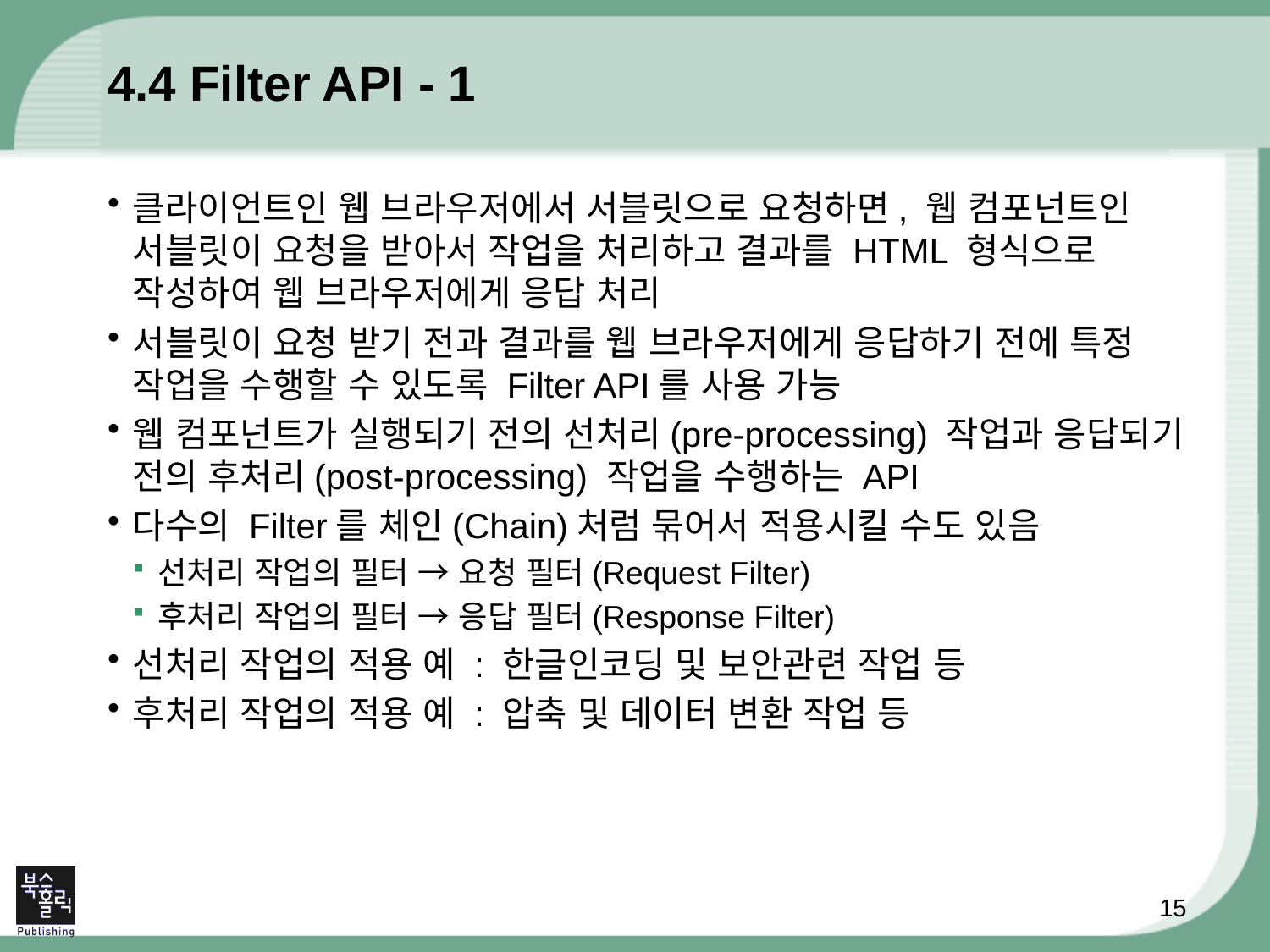

# 4.4 Filter API - 1
클라이언트인 웹 브라우저에서 서블릿으로 요청하면, 웹 컴포넌트인 서블릿이 요청을 받아서 작업을 처리하고 결과를 HTML 형식으로 작성하여 웹 브라우저에게 응답 처리
서블릿이 요청 받기 전과 결과를 웹 브라우저에게 응답하기 전에 특정 작업을 수행할 수 있도록 Filter API를 사용 가능
웹 컴포넌트가 실행되기 전의 선처리(pre-processing) 작업과 응답되기 전의 후처리(post-processing) 작업을 수행하는 API
다수의 Filter를 체인(Chain)처럼 묶어서 적용시킬 수도 있음
선처리 작업의 필터 → 요청 필터(Request Filter)
후처리 작업의 필터 → 응답 필터(Response Filter)
선처리 작업의 적용 예 : 한글인코딩 및 보안관련 작업 등
후처리 작업의 적용 예 : 압축 및 데이터 변환 작업 등
15